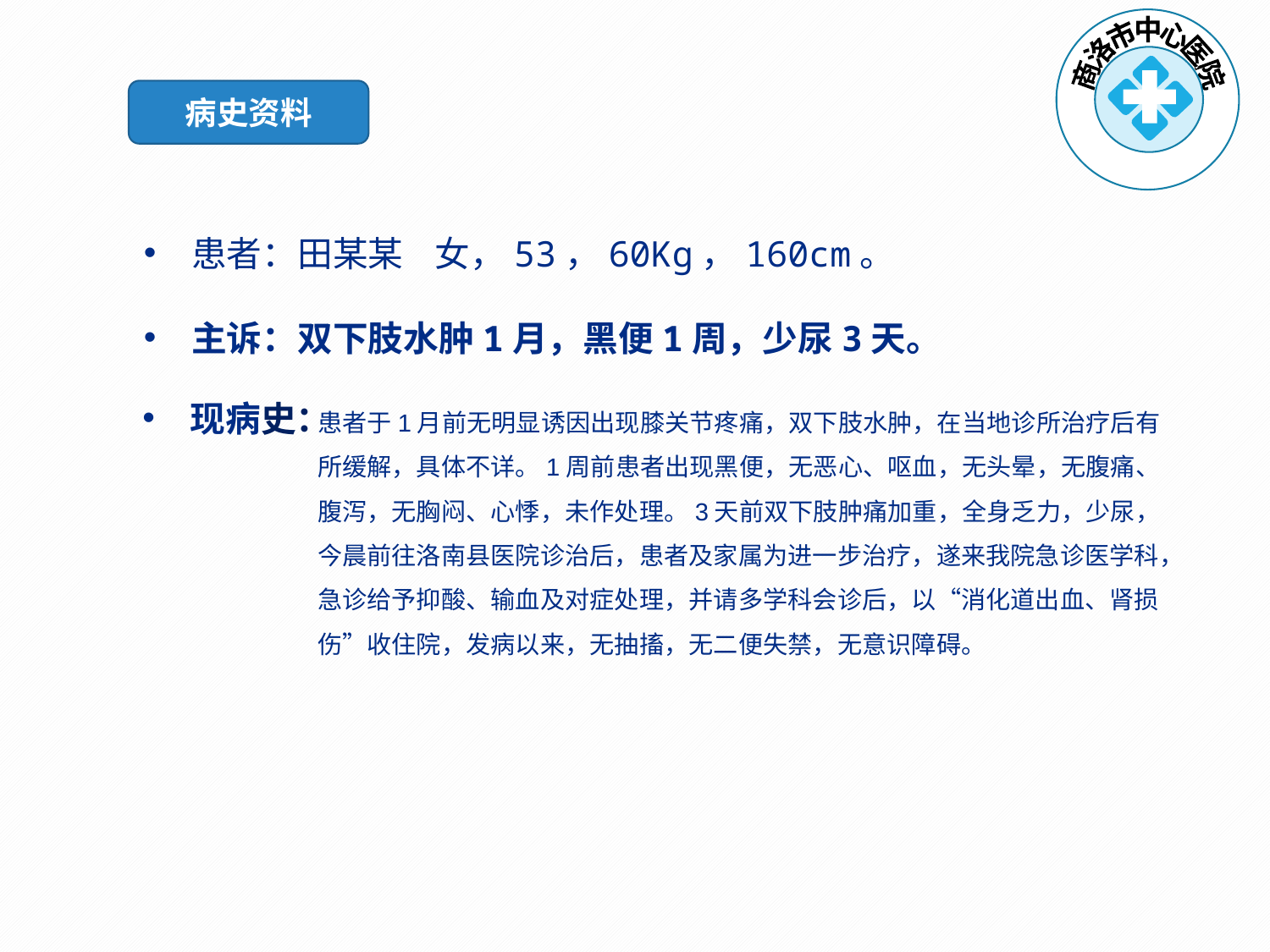

病史资料
患者：田某某    女，53，60Kg，160cm。
主诉：双下肢水肿1月，黑便1周，少尿3天。
现病史：
患者于1月前无明显诱因出现膝关节疼痛，双下肢水肿，在当地诊所治疗后有所缓解，具体不详。1周前患者出现黑便，无恶心、呕血，无头晕，无腹痛、腹泻，无胸闷、心悸，未作处理。3天前双下肢肿痛加重，全身乏力，少尿，今晨前往洛南县医院诊治后，患者及家属为进一步治疗，遂来我院急诊医学科，急诊给予抑酸、输血及对症处理，并请多学科会诊后，以“消化道出血、肾损伤”收住院，发病以来，无抽搐，无二便失禁，无意识障碍。